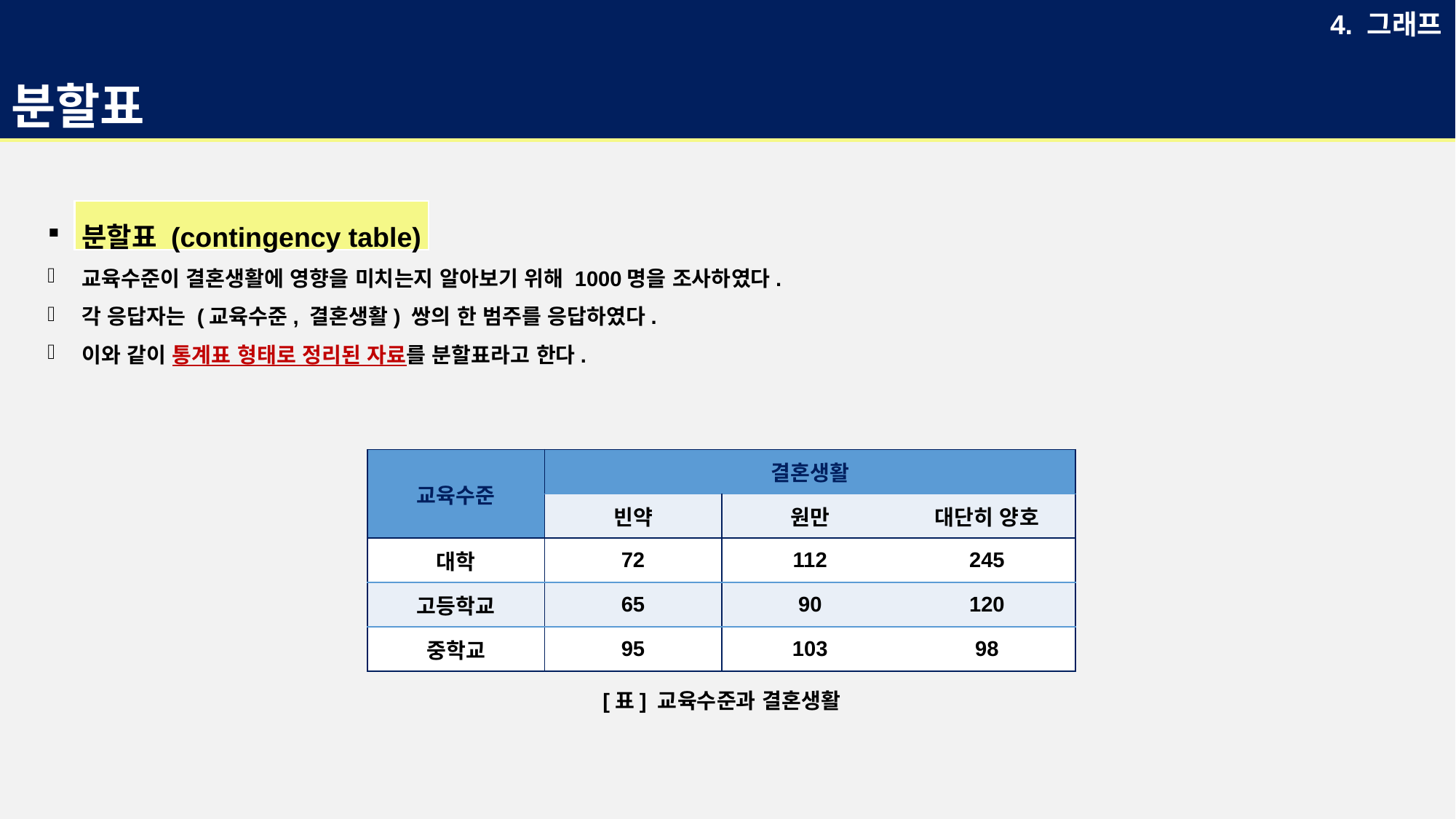

# 분할표
4. 그래프
분할표 (contingency table)
교육수준이 결혼생활에 영향을 미치는지 알아보기 위해 1000명을 조사하였다.
각 응답자는 (교육수준, 결혼생활) 쌍의 한 범주를 응답하였다.
이와 같이 통계표 형태로 정리된 자료를 분할표라고 한다.

| 교육수준 | 결혼생활 |  |  |
| --- | --- | --- | --- |
|  | 빈약 | 원만 | 대단히 양호 |
| 대학 | 72 | 112 | 245 |
| 고등학교 | 65 | 90 | 120 |
| 중학교 | 95 | 103 | 98 |
[표] 교육수준과 결혼생활